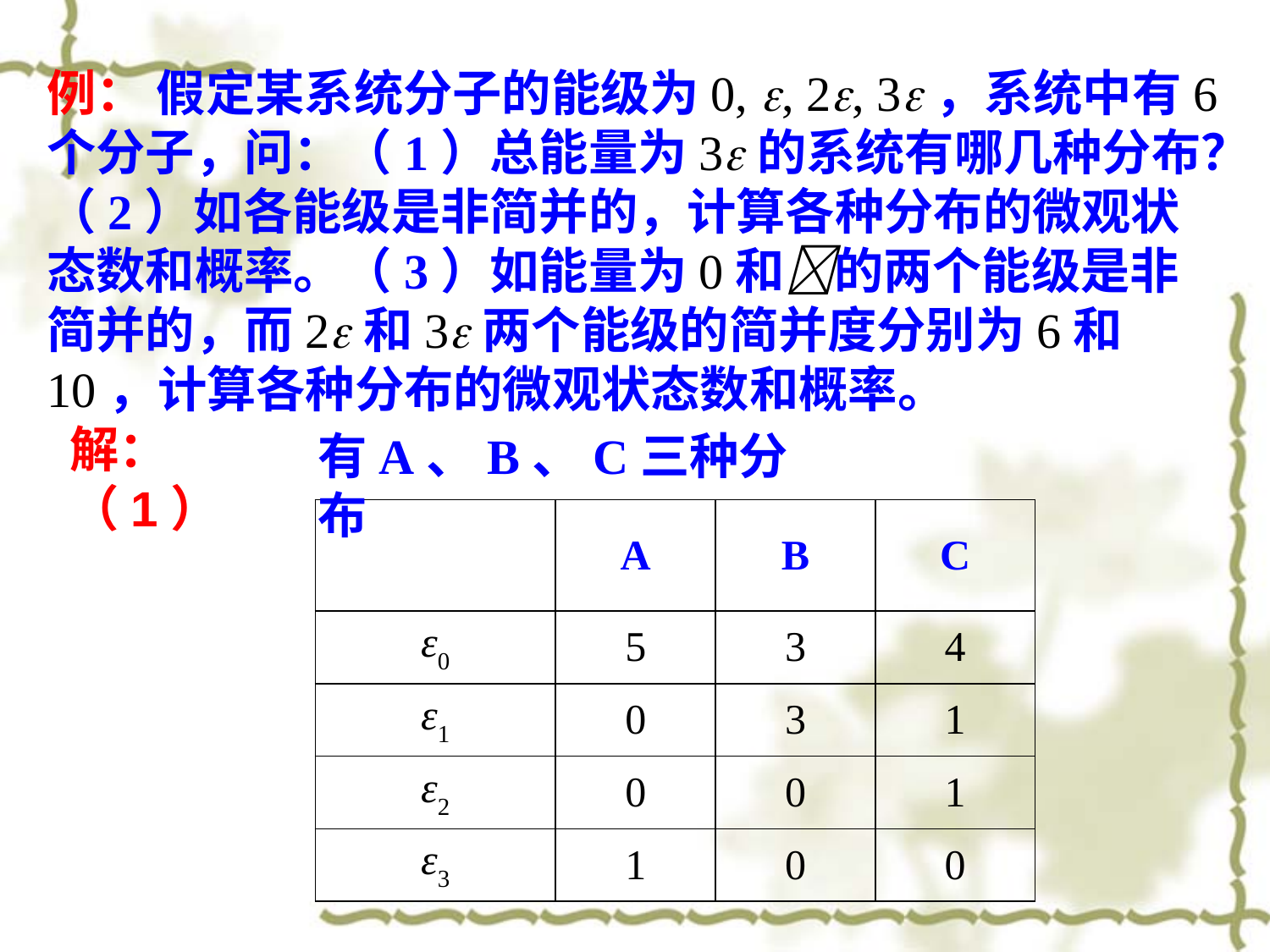

例： 假定某系统分子的能级为0, ε, 2ε, 3ε，系统中有6个分子，问：（1）总能量为3ε的系统有哪几种分布？（2）如各能级是非简并的，计算各种分布的微观状态数和概率。（3）如能量为0和ε的两个能级是非简并的，而2ε和3ε两个能级的简并度分别为6和10，计算各种分布的微观状态数和概率。
解：（1）
有A、B、C三种分布
|  | A | B | C |
| --- | --- | --- | --- |
| ε0 | 5 | 3 | 4 |
| ε1 | 0 | 3 | 1 |
| ε2 | 0 | 0 | 1 |
| ε3 | 1 | 0 | 0 |